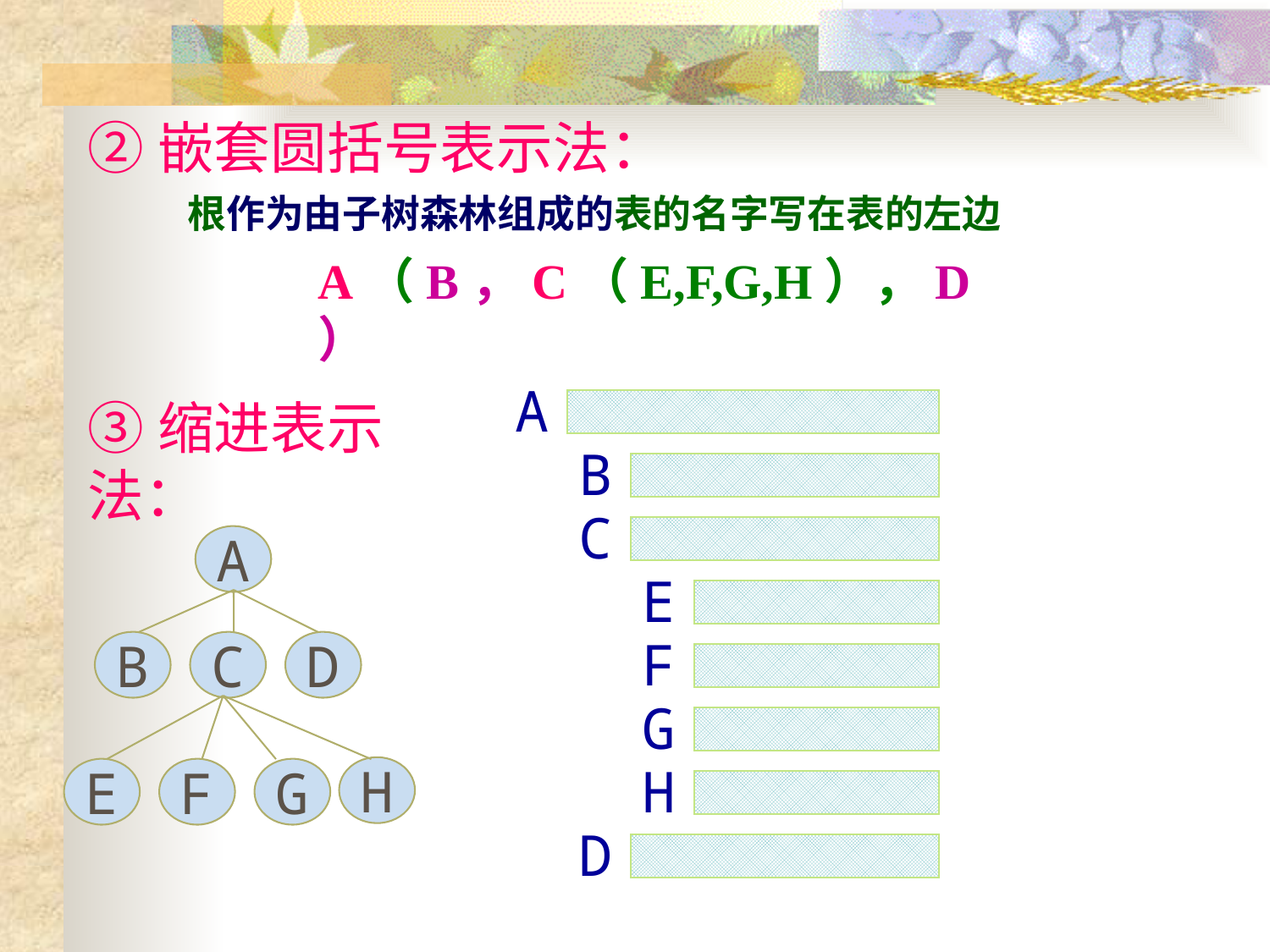

②嵌套圆括号表示法：
根作为由子树森林组成的表的名字写在表的左边
A（B，C（E,F,G,H），D）
A

③缩进表示法：
B

C

A

B
C
D

H
E
F
G
E

F

G

H

D